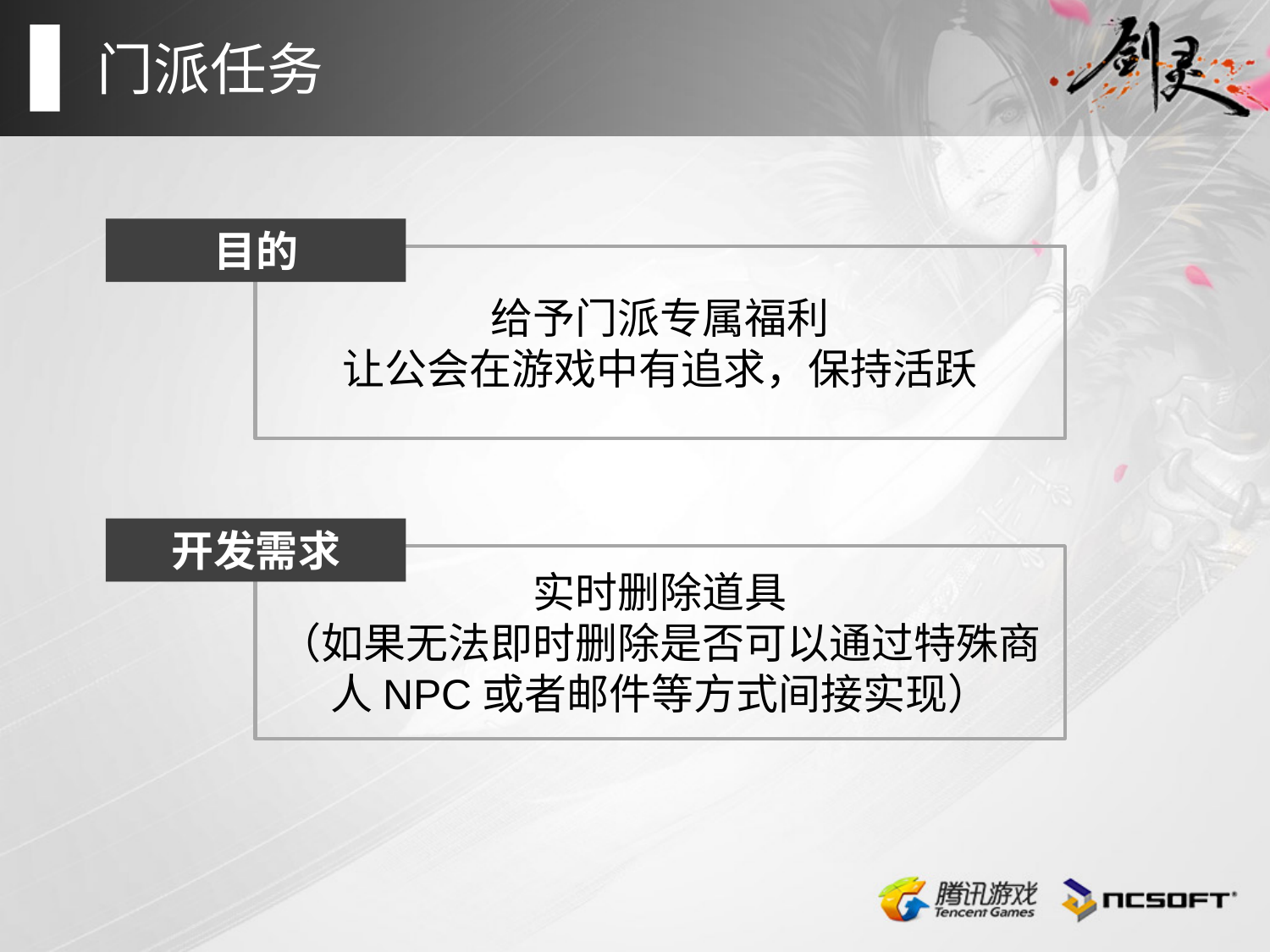

门派任务
目的
给予门派专属福利
让公会在游戏中有追求，保持活跃
开发需求
实时删除道具
（如果无法即时删除是否可以通过特殊商人NPC或者邮件等方式间接实现）